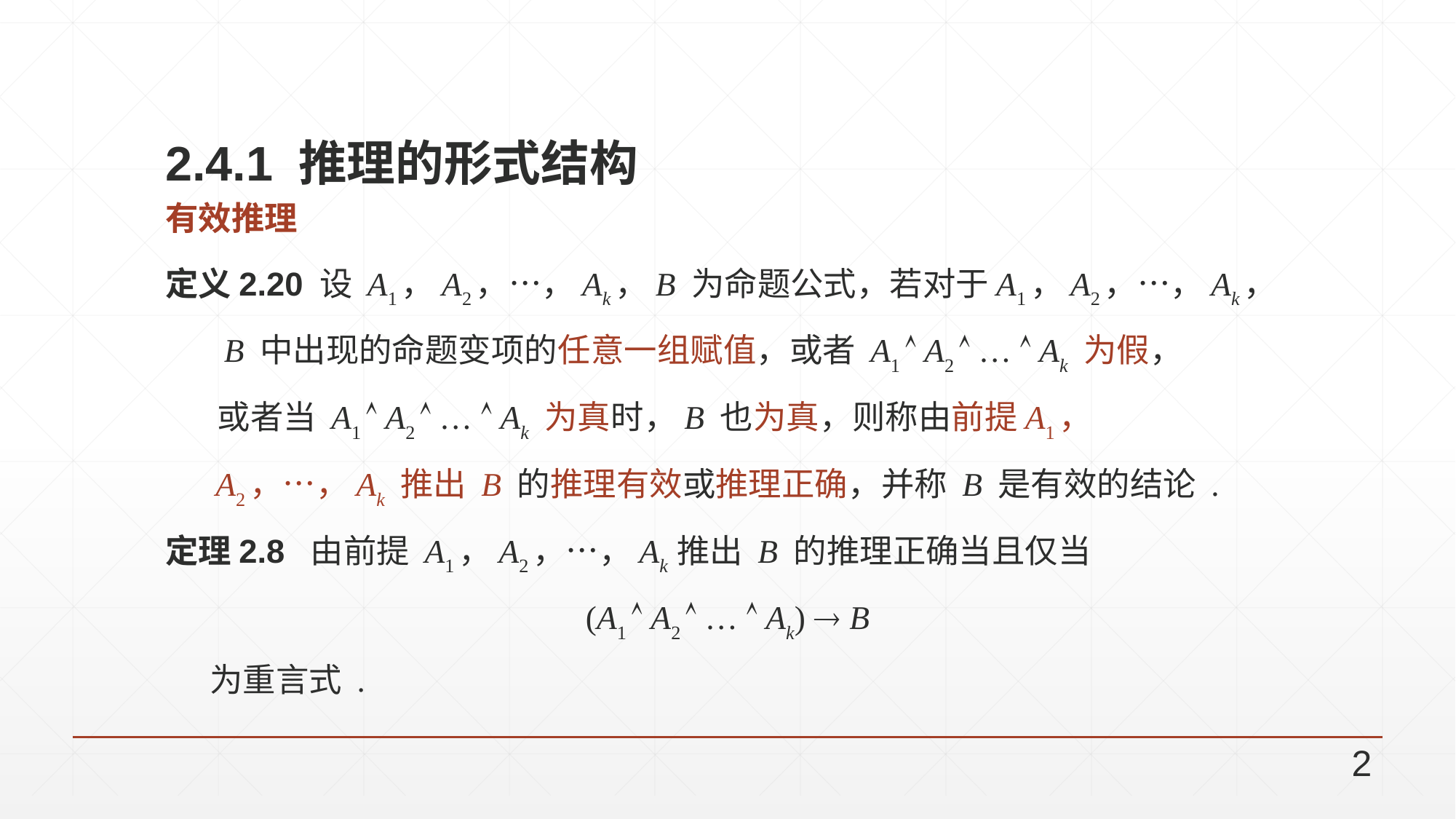

2.4.1 推理的形式结构
有效推理
定义2.20 设 A1，A2，…，Ak，B 为命题公式，若对于A1，A2，…，Ak，
       B 中出现的命题变项的任意一组赋值，或者 A1 ∧ A2 ∧ … ∧ Ak 为假，
      或者当 A1 ∧ A2 ∧ … ∧ Ak 为真时，B 也为真，则称由前提A1，
      A2，…，Ak 推出 B 的推理有效或推理正确，并称 B 是有效的结论 .
定理2.8  由前提 A1，A2，…，Ak 推出 B 的推理正确当且仅当
(A1 ∧ A2 ∧ … ∧ Ak) → B
     为重言式 .
2